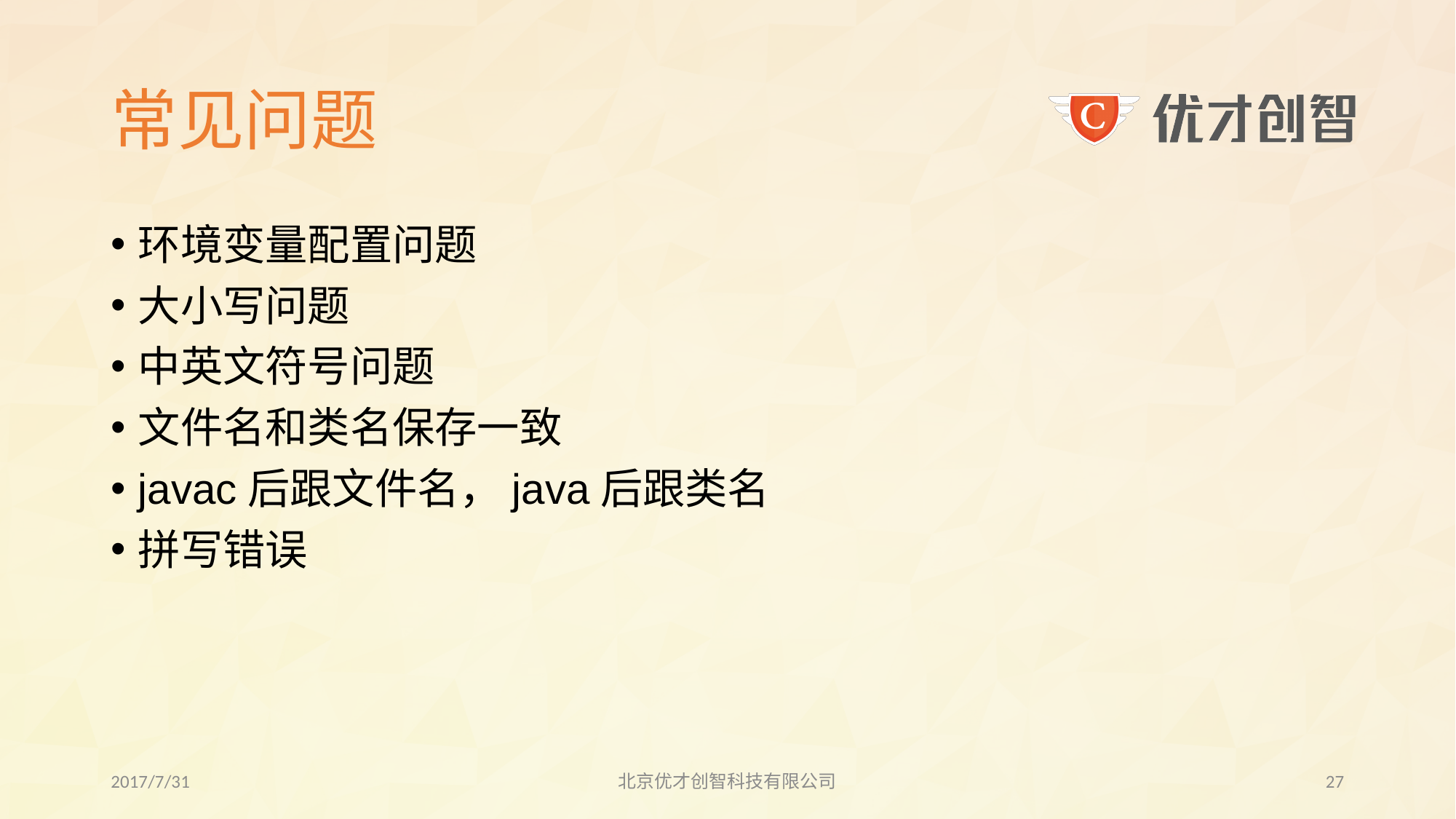

# 常见问题
环境变量配置问题
大小写问题
中英文符号问题
文件名和类名保存一致
javac后跟文件名，java后跟类名
拼写错误
2017/7/31
北京优才创智科技有限公司
27